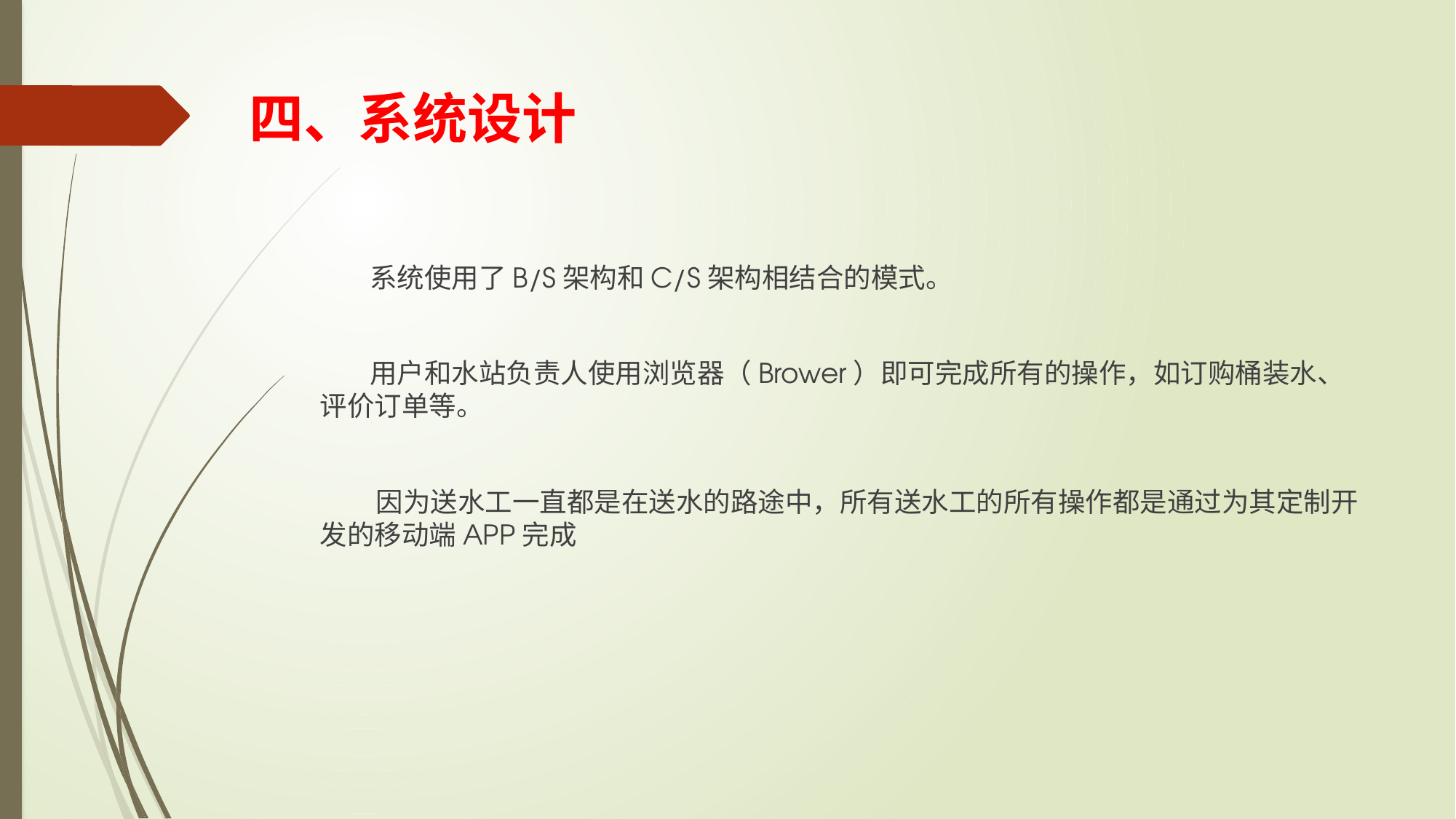

四、系统设计
       系统使用了B/S架构和C/S架构相结合的模式。

       用户和水站负责人使用浏览器（Brower）即可完成所有的操作，如订购桶装水、评价订单等。

        因为送水工一直都是在送水的路途中，所有送水工的所有操作都是通过为其定制开发的移动端APP完成